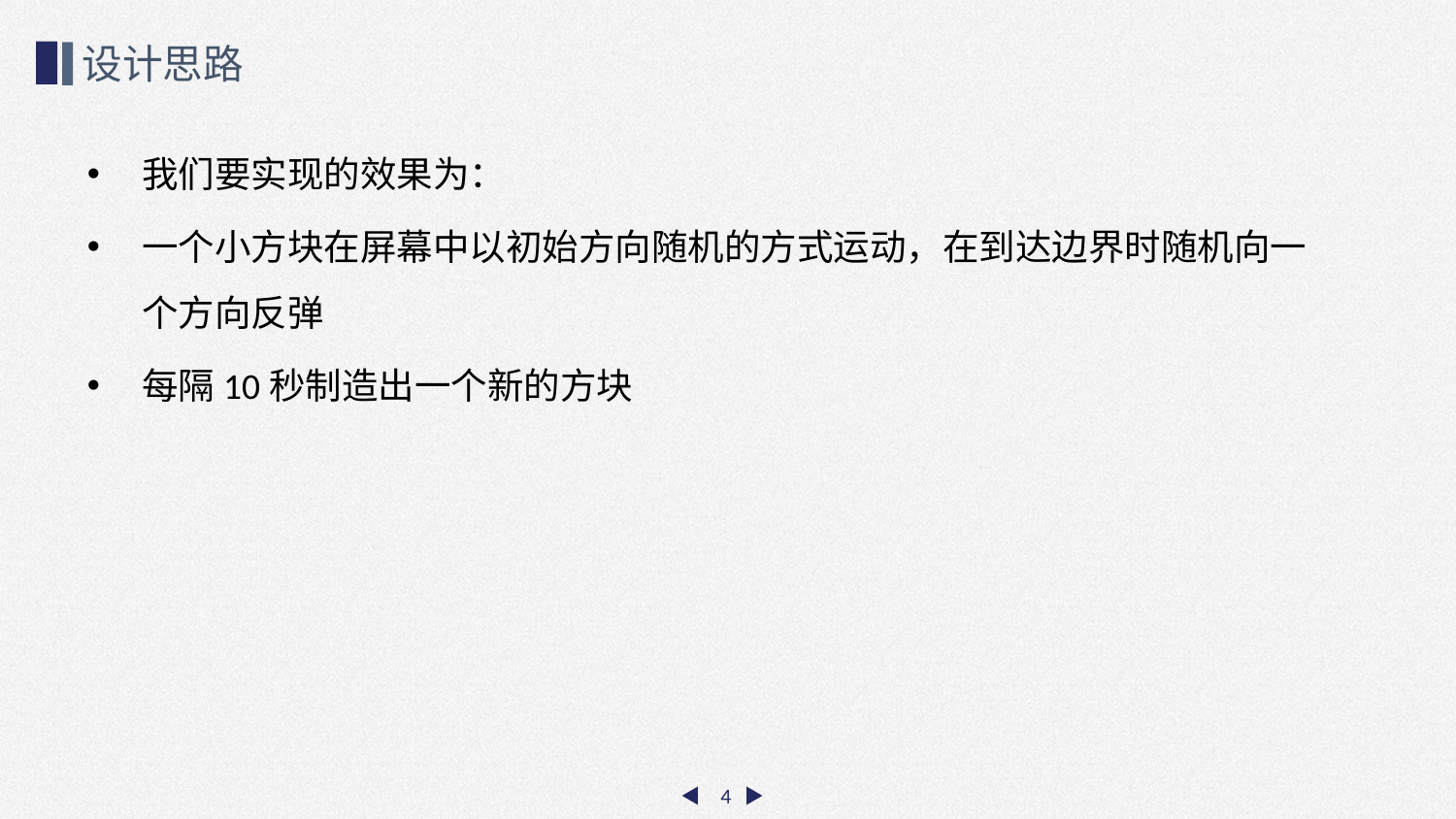

设计思路

我们要实现的效果为：
一个小方块在屏幕中以初始方向随机的方式运动，在到达边界时随机向一个方向反弹
每隔10秒制造出一个新的方块

4